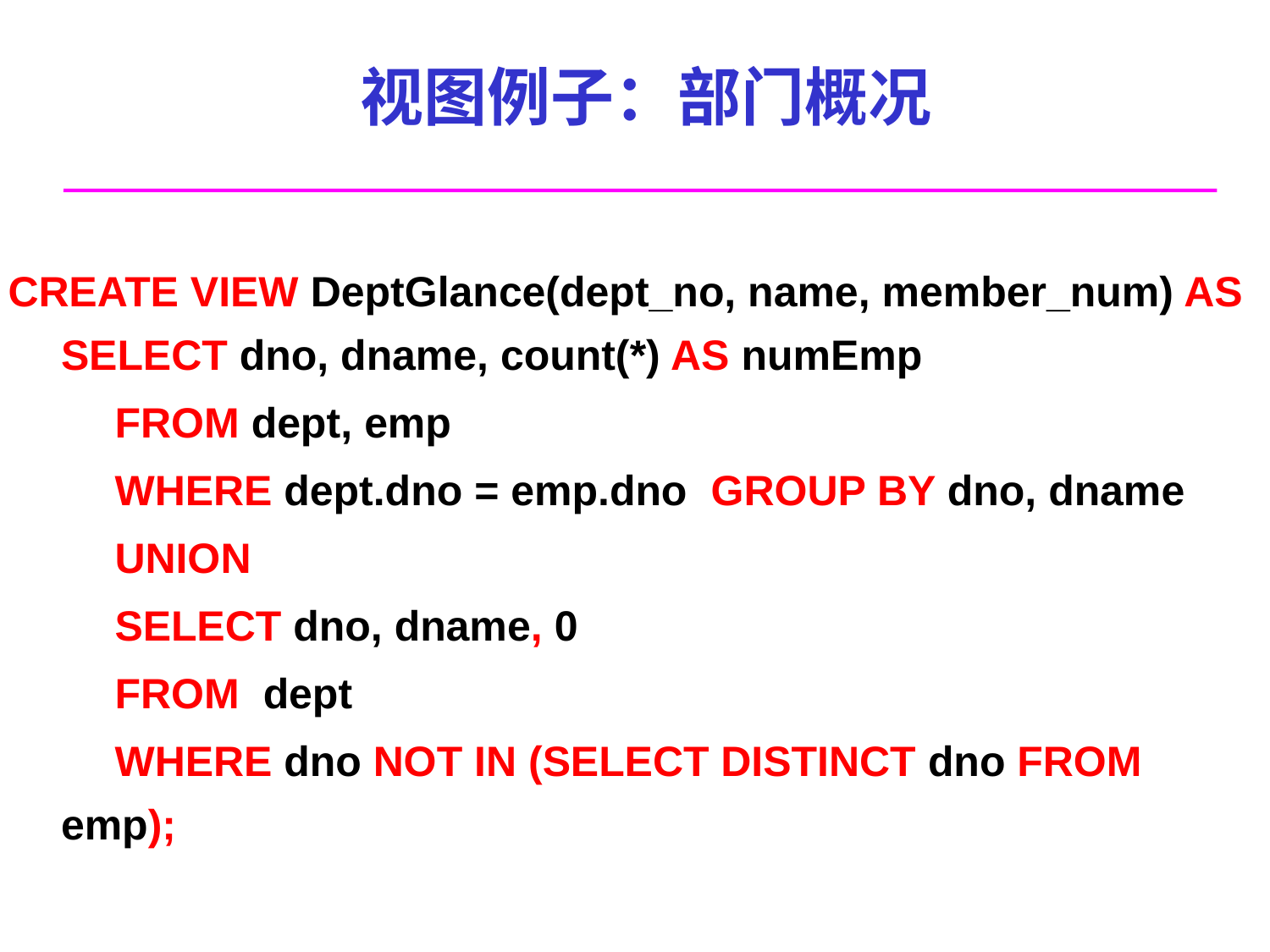

# 视图例子：部门概况

CREATE VIEW DeptGlance(dept_no, name, member_num) AS SELECT dno, dname, count(*) AS numEmp
         FROM dept, emp
         WHERE dept.dno = emp.dno  GROUP BY dno, dname
         UNION
         SELECT dno, dname, 0
         FROM  dept
         WHERE dno NOT IN (SELECT DISTINCT dno FROM emp);